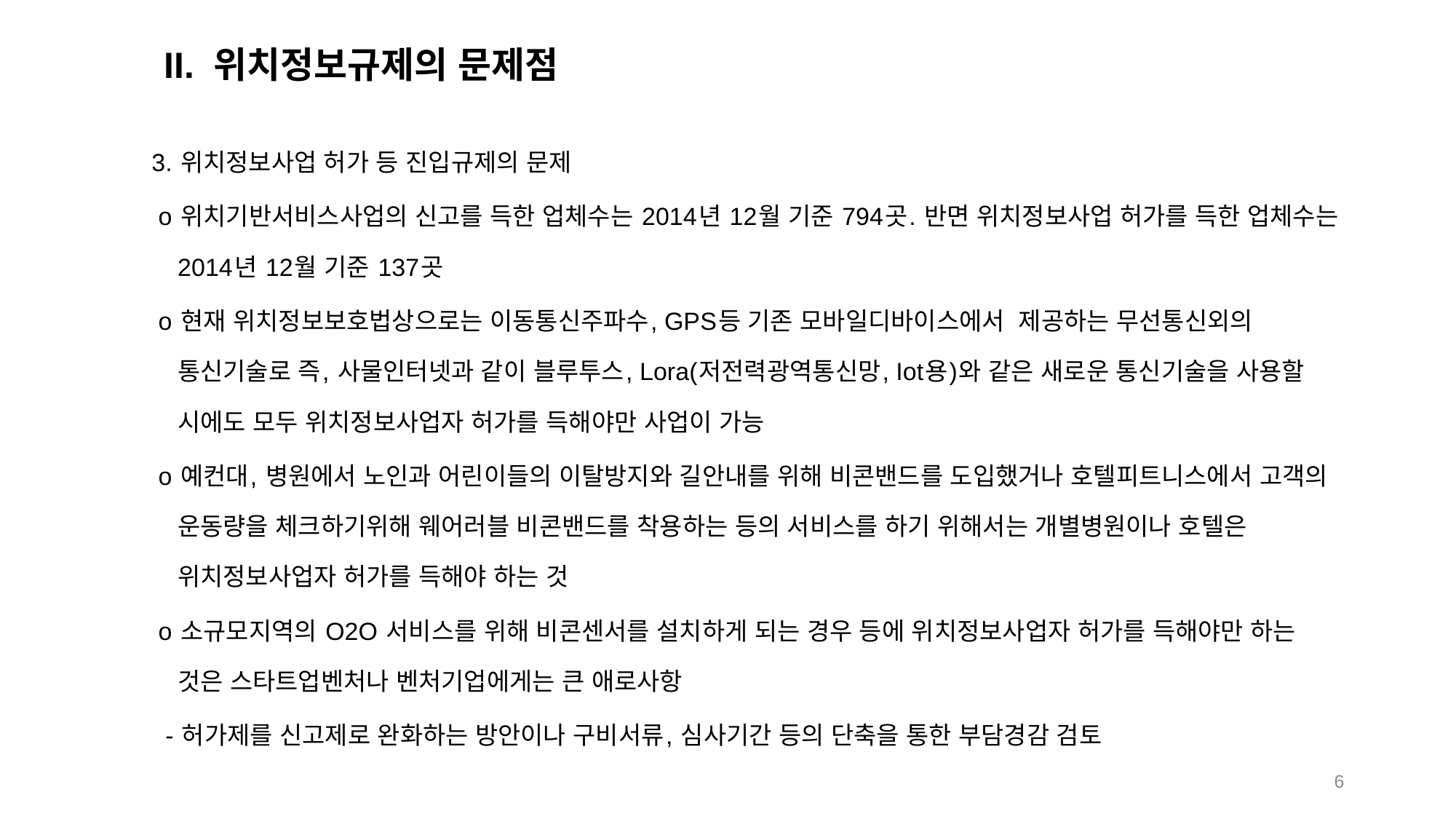

# II. 위치정보규제의 문제점
3. 위치정보사업 허가 등 진입규제의 문제
 o 위치기반서비스사업의 신고를 득한 업체수는 2014년 12월 기준 794곳. 반면 위치정보사업 허가를 득한 업체수는 2014년 12월 기준 137곳
 o 현재 위치정보보호법상으로는 이동통신주파수, GPS등 기존 모바일디바이스에서  제공하는 무선통신외의 통신기술로 즉, 사물인터넷과 같이 블루투스, Lora(저전력광역통신망, Iot용)와 같은 새로운 통신기술을 사용할 시에도 모두 위치정보사업자 허가를 득해야만 사업이 가능
 o 예컨대, 병원에서 노인과 어린이들의 이탈방지와 길안내를 위해 비콘밴드를 도입했거나 호텔피트니스에서 고객의 운동량을 체크하기위해 웨어러블 비콘밴드를 착용하는 등의 서비스를 하기 위해서는 개별병원이나 호텔은 위치정보사업자 허가를 득해야 하는 것
 o 소규모지역의 O2O 서비스를 위해 비콘센서를 설치하게 되는 경우 등에 위치정보사업자 허가를 득해야만 하는 것은 스타트업벤처나 벤처기업에게는 큰 애로사항
  - 허가제를 신고제로 완화하는 방안이나 구비서류, 심사기간 등의 단축을 통한 부담경감 검토

6